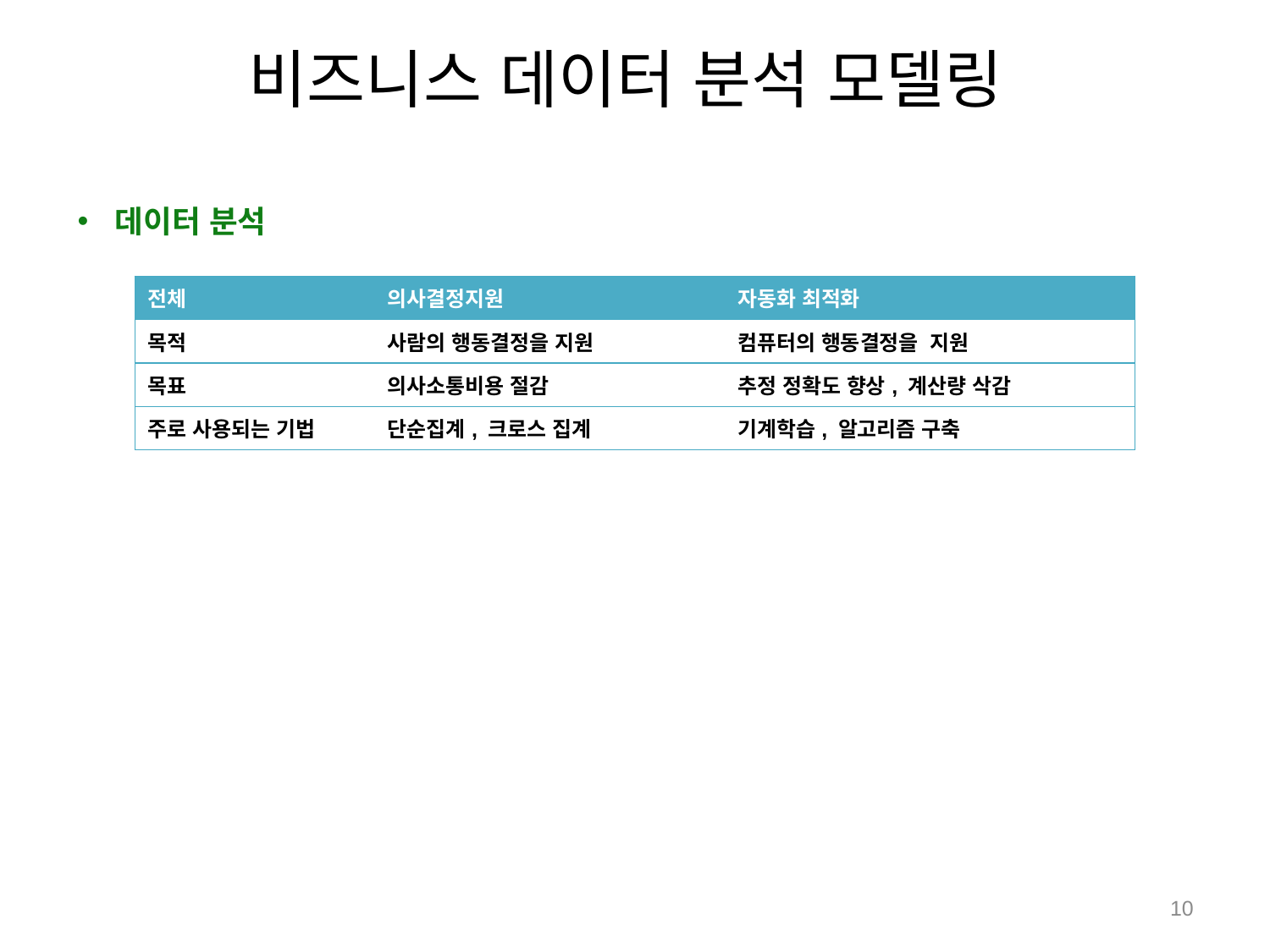

# 비즈니스 데이터 분석 모델링
데이터 분석
| 전체 | 의사결정지원 | 자동화 최적화 |
| --- | --- | --- |
| 목적 | 사람의 행동결정을 지원 | 컴퓨터의 행동결정을 지원 |
| 목표 | 의사소통비용 절감 | 추정 정확도 향상, 계산량 삭감 |
| 주로 사용되는 기법 | 단순집계, 크로스 집계 | 기계학습, 알고리즘 구축 |
10